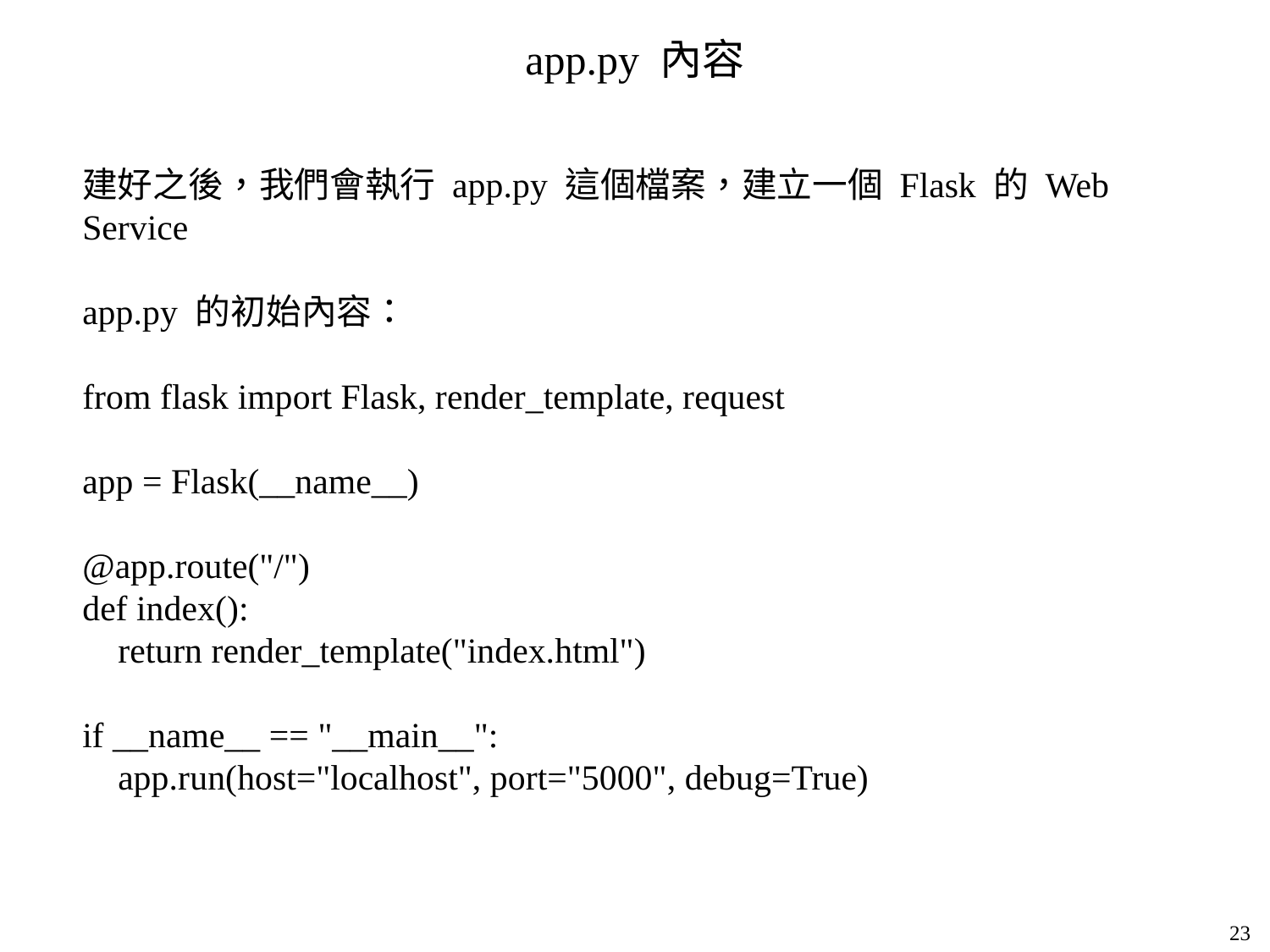

app.py 內容
建好之後，我們會執行 app.py 這個檔案，建立一個 Flask 的 Web Service

app.py 的初始內容：

from flask import Flask, render_template, request

app = Flask(__name__)

@app.route("/")
def index():
    return render_template("index.html")

if __name__ == "__main__":
    app.run(host="localhost", port="5000", debug=True)
23